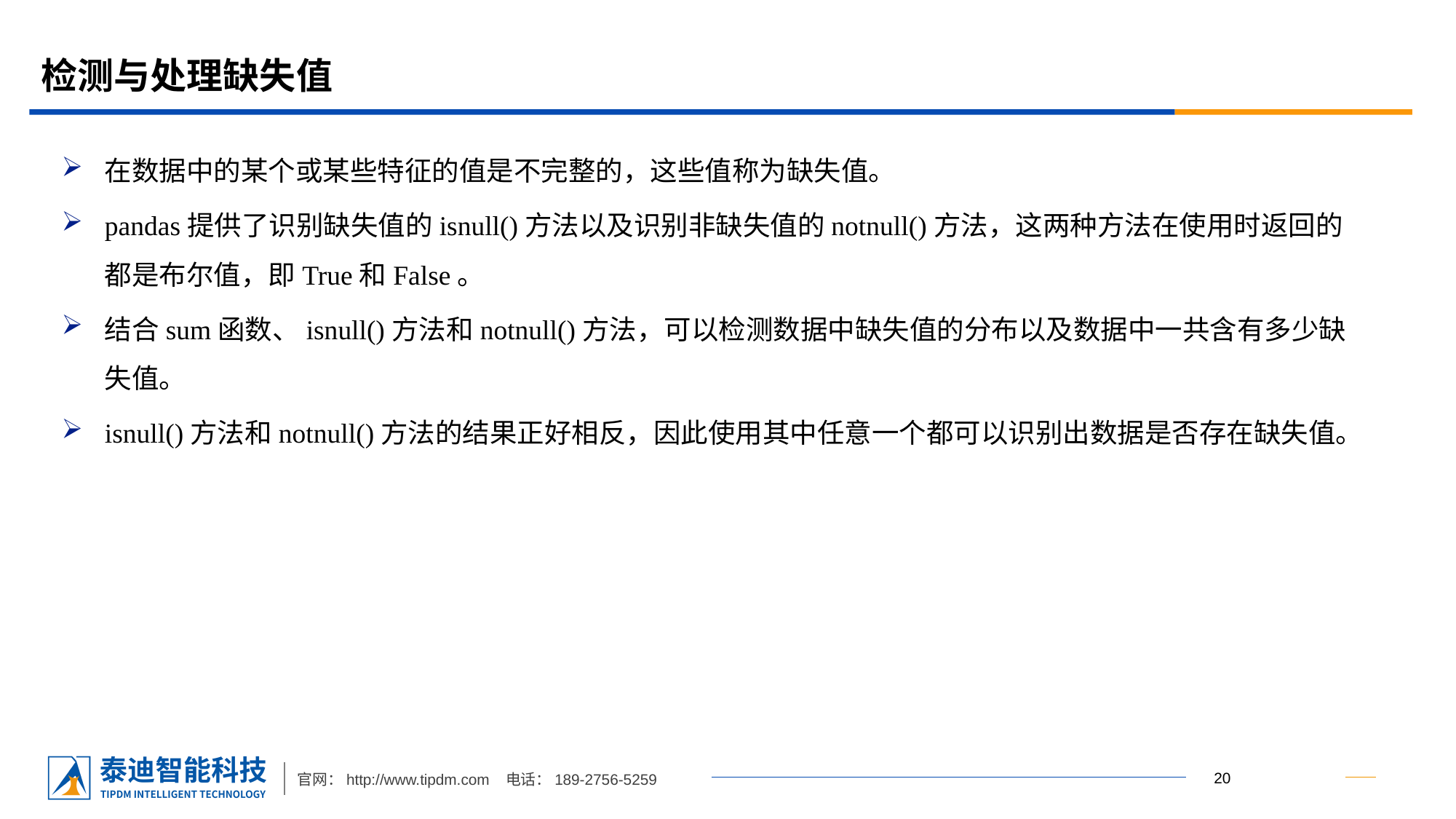

# 检测与处理缺失值
在数据中的某个或某些特征的值是不完整的，这些值称为缺失值。
pandas提供了识别缺失值的isnull()方法以及识别非缺失值的notnull()方法，这两种方法在使用时返回的都是布尔值，即True和False。
结合sum函数、isnull()方法和notnull()方法，可以检测数据中缺失值的分布以及数据中一共含有多少缺失值。
isnull()方法和notnull()方法的结果正好相反，因此使用其中任意一个都可以识别出数据是否存在缺失值。